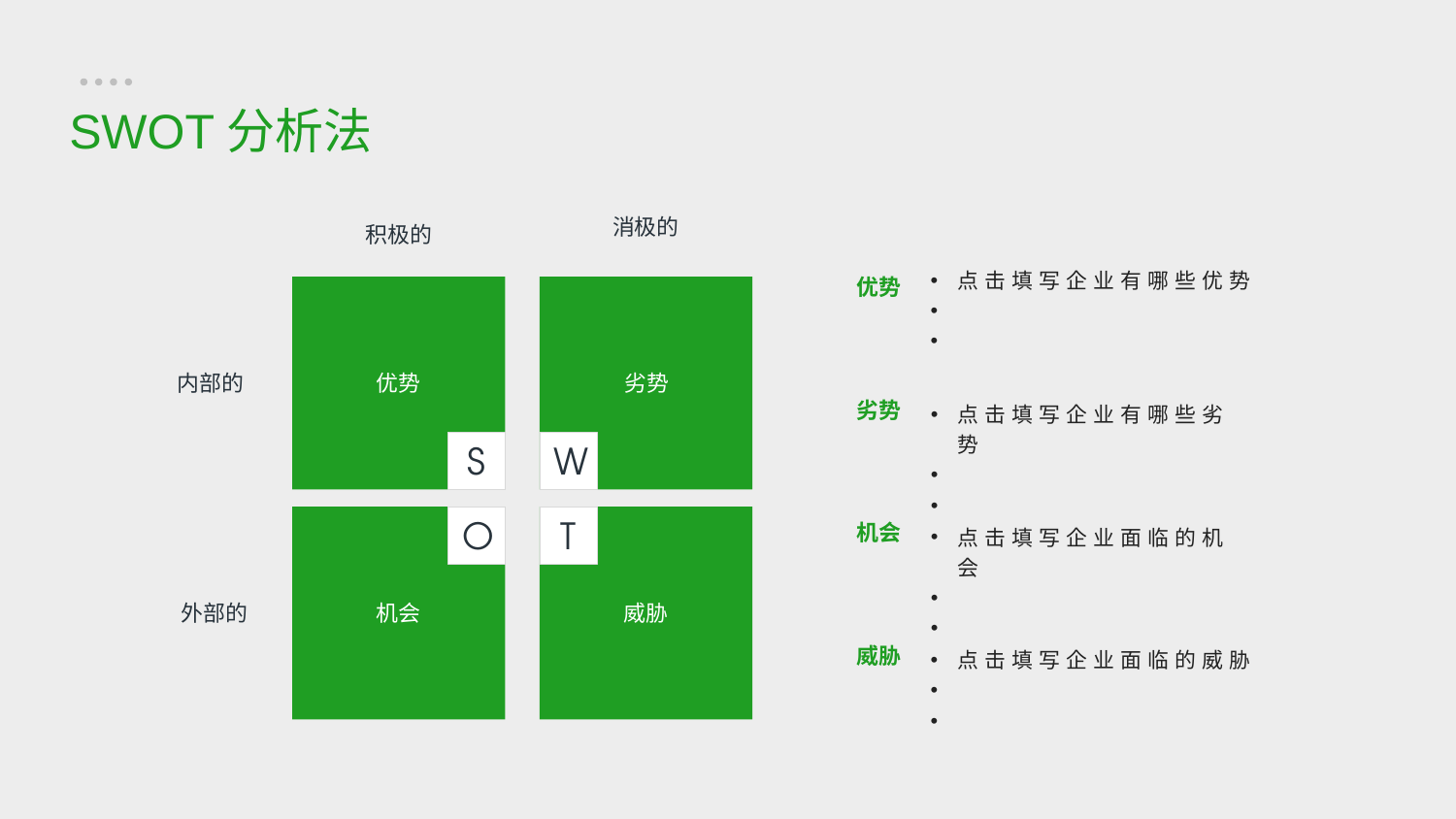

SWOT分析法
消极的
积极的
点击填写企业有哪些优势

优势

S
优势

W
劣势
内部的
劣势
点击填写企业有哪些劣势

O
机会

T
威胁
机会
点击填写企业面临的机会

外部的
威胁
点击填写企业面临的威胁